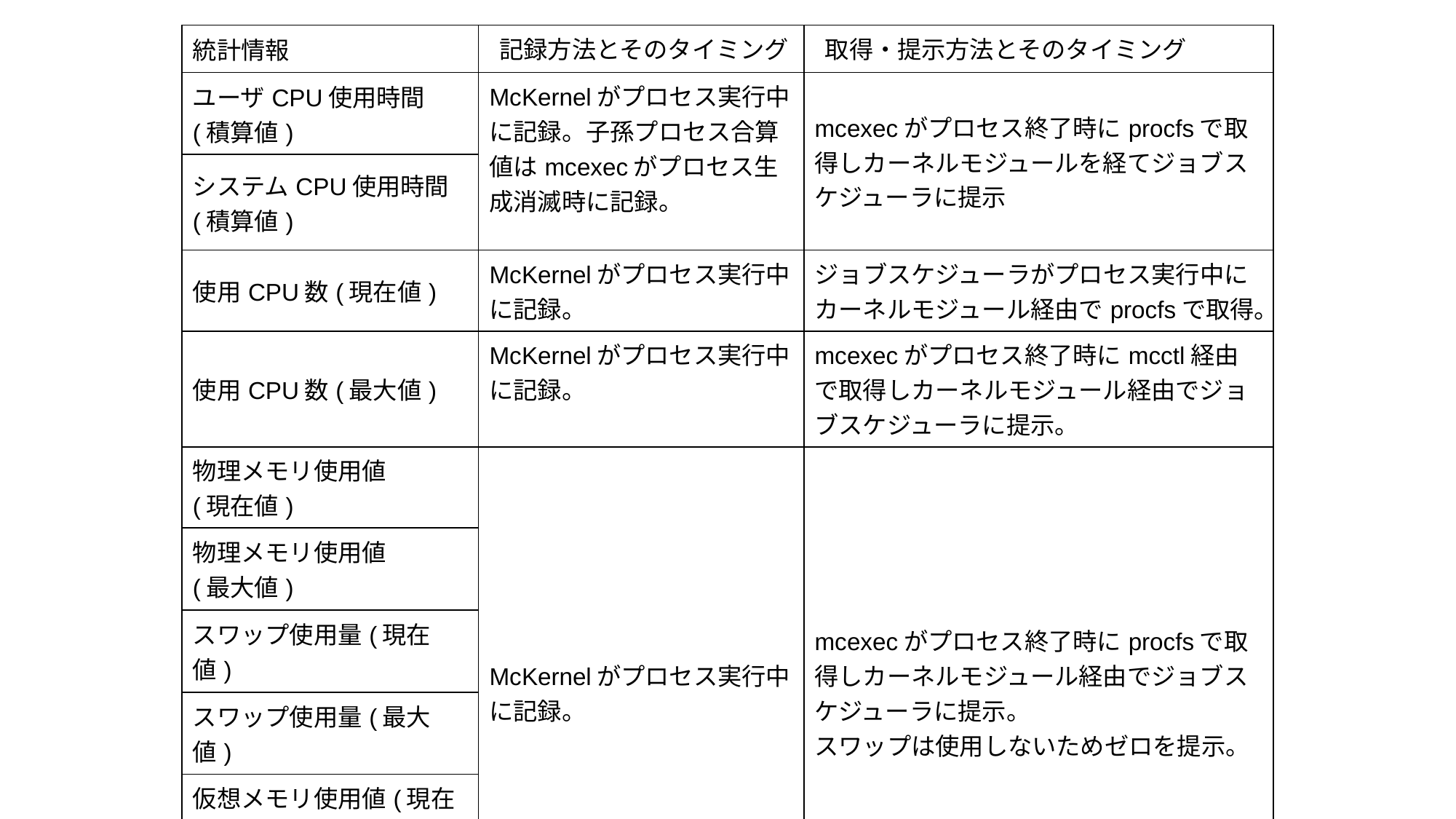

| 統計情報 | 記録方法とそのタイミング | 取得・提示方法とそのタイミング |
| --- | --- | --- |
| ユーザCPU使用時間 (積算値) | McKernelがプロセス実行中に記録。子孫プロセス合算値はmcexecがプロセス生成消滅時に記録。 | mcexecがプロセス終了時にprocfsで取得しカーネルモジュールを経てジョブスケジューラに提示 |
| システムCPU使用時間(積算値) |  |  |
| 使用CPU数(現在値) | McKernelがプロセス実行中に記録。 | ジョブスケジューラがプロセス実行中にカーネルモジュール経由でprocfsで取得。 |
| 使用CPU数(最大値) | McKernelがプロセス実行中に記録。 | mcexecがプロセス終了時にmcctl経由で取得しカーネルモジュール経由でジョブスケジューラに提示。 |
| 物理メモリ使用値 (現在値) | McKernelがプロセス実行中に記録。 | mcexecがプロセス終了時にprocfsで取得しカーネルモジュール経由でジョブスケジューラに提示。 スワップは使用しないためゼロを提示。 |
| 物理メモリ使用値 (最大値) |  |  |
| スワップ使用量(現在値) |  |  |
| スワップ使用量(最大値) |  |  |
| 仮想メモリ使用値(現在値) |  |  |
| 仮想メモリ使用値(最大値) |  |  |
| リードシステムコール要求量(積算値) | Linuxがプロセス実行中に記録。 | mcexecがプロセス終了時にTaskstatsまたはSystemTapで取得しカーネルモジュール経由でジョブスケジューラに提示。 |
| ライトシステムコール要求量(積算値) |  |  |
| リードシステムコール数(積算値) |  |  |
| ライトシステムコール数(積算値) |  |  |
| ファイルシステムに対するリード量(積算値) | Linuxのドライバあるいはファイルシステムのクライアントがファイルシステムごとにプロセス実行中に記録。 | mcexec/mcctrlがプロセス終了時に拡張procfsで取得しカーネルモジュール経由でジョブスケジューラに提示。 |
| ファイルシステムに対するライト量(積算値) |  |  |
| ファイルシステムに対するリード要求数(積算値) |  |  |
| ファイルシステムに対するライト要求数(積算値) |  |  |